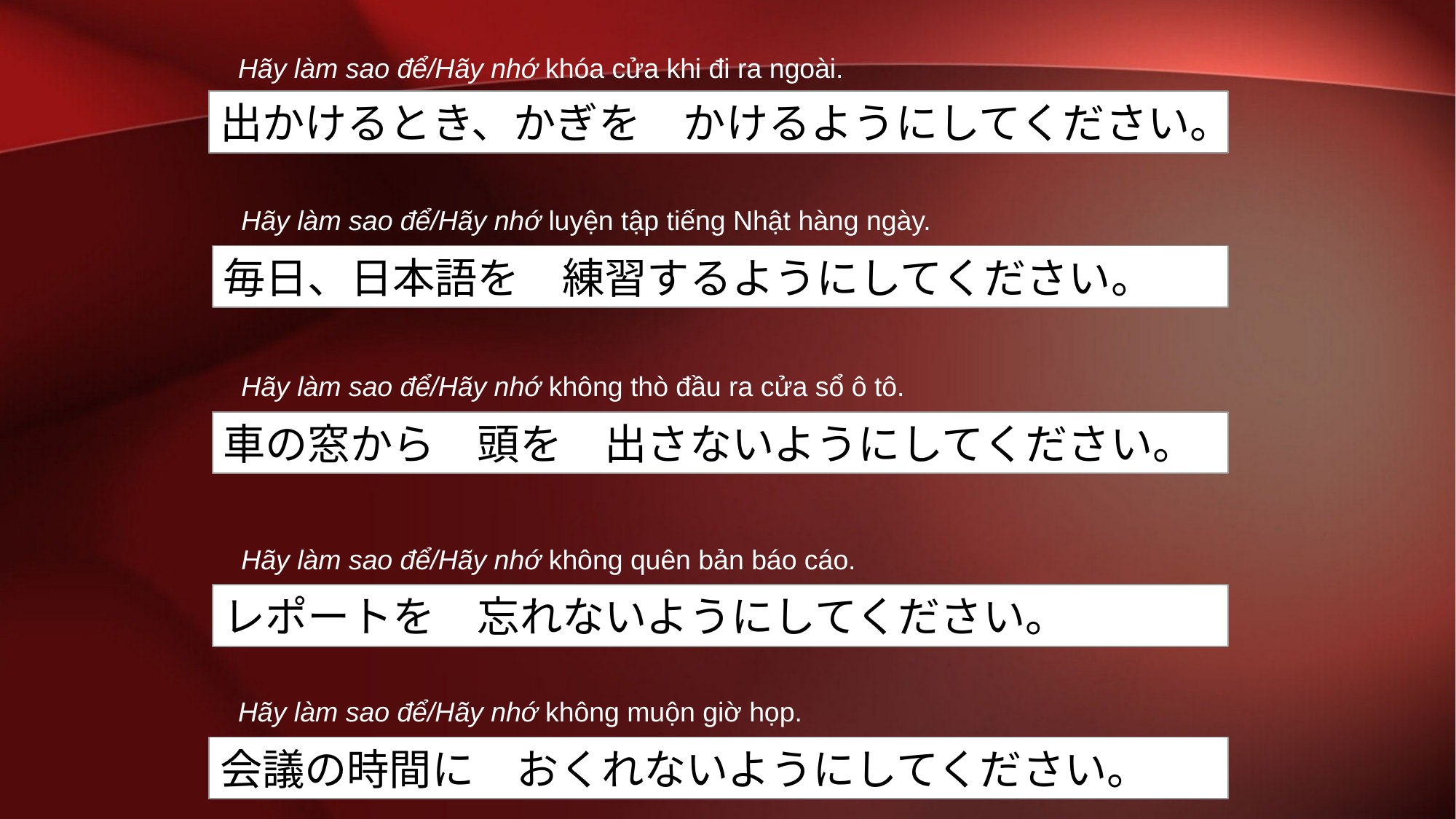

Hãy làm sao để/Hãy nhớ khóa cửa khi đi ra ngoài.
出かけるとき、かぎを　かけるようにしてください。
Hãy làm sao để/Hãy nhớ luyện tập tiếng Nhật hàng ngày.
毎日、日本語を　練習するようにしてください。
Hãy làm sao để/Hãy nhớ không thò đầu ra cửa sổ ô tô.
車の窓から　頭を　出さないようにしてください。
Hãy làm sao để/Hãy nhớ không quên bản báo cáo.
レポートを　忘れないようにしてください。
Hãy làm sao để/Hãy nhớ không muộn giờ họp.
会議の時間に　おくれないようにしてください。